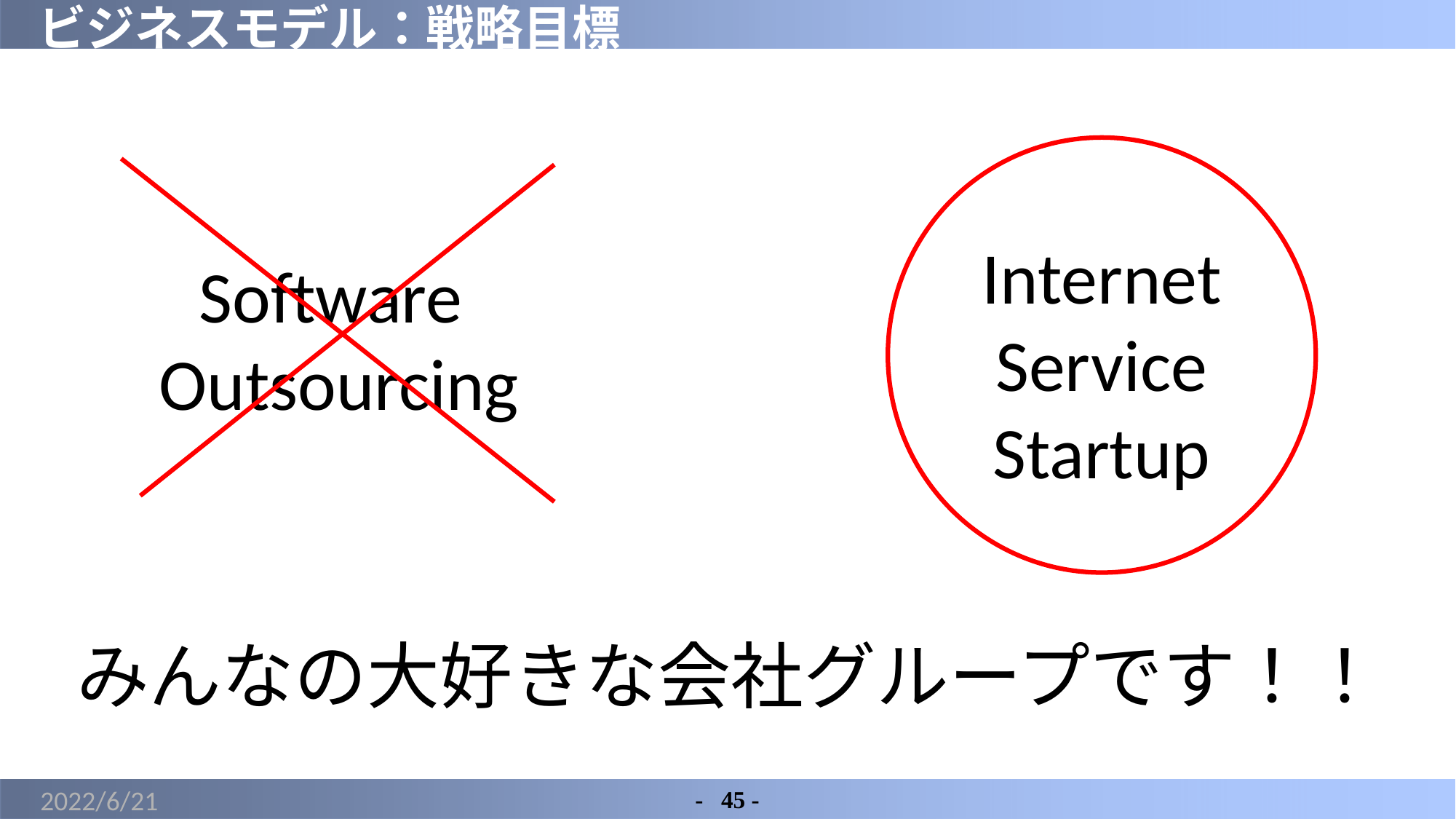

# ビジネスモデル：戦略目標

Internet Service
Startup
Software
 Outsourcing
みんなの大好きな会社グループです！！
2022/6/21
-	45 -